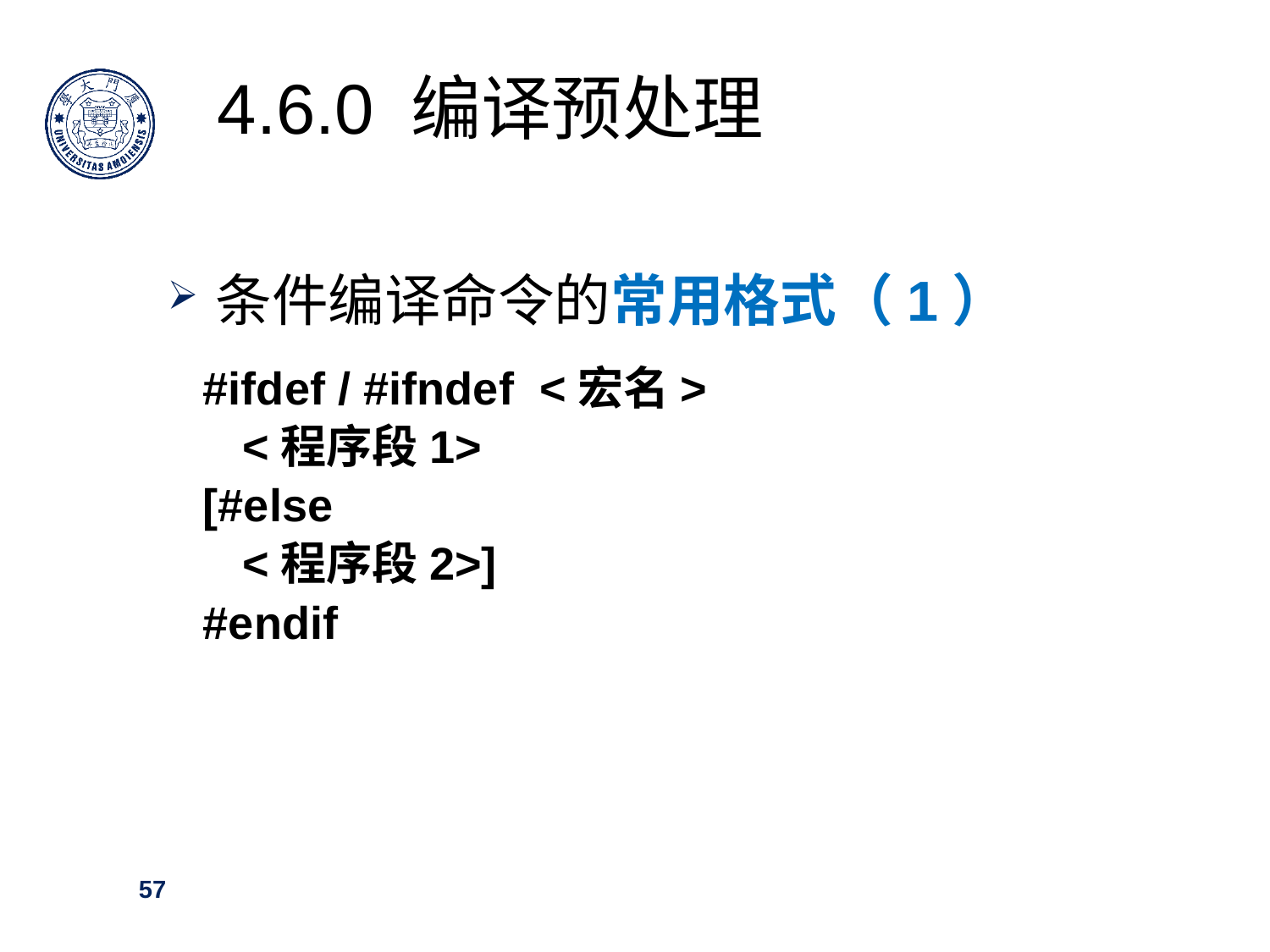

4.6.0 编译预处理
条件编译命令的常用格式（1）

#ifdef / #ifndef  <宏名>
	<程序段1>
[#else
	<程序段2>]
#endif
57